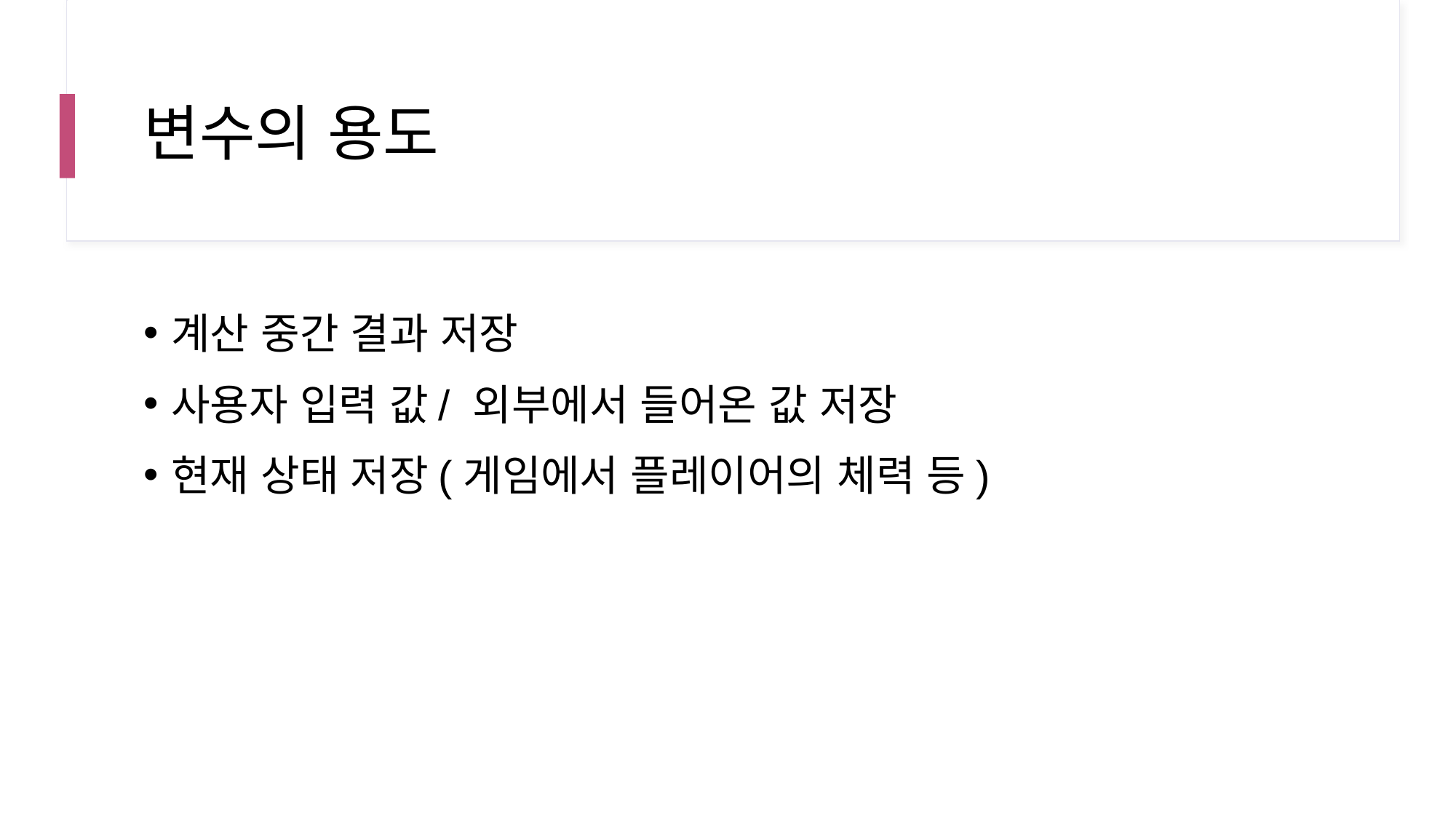

# 변수의 용도
계산 중간 결과 저장
사용자 입력 값/ 외부에서 들어온 값 저장
현재 상태 저장(게임에서 플레이어의 체력 등)